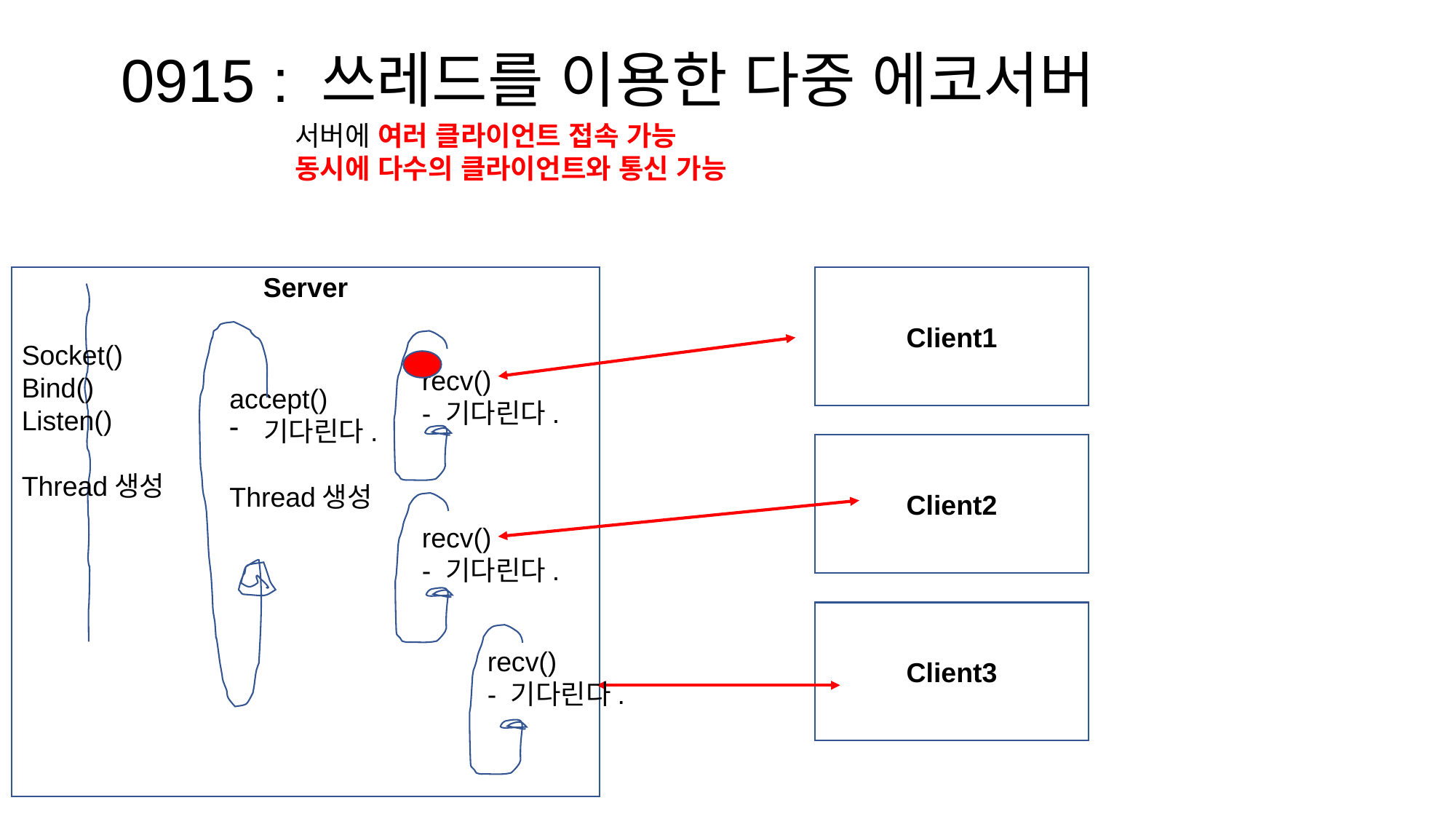

0915 : 쓰레드를 이용한 다중 에코서버
서버에 여러 클라이언트 접속 가능
동시에 다수의 클라이언트와 통신 가능
Server

Client1

Socket()
Bind()
Listen()

Thread생성

recv()
- 기다린다.
accept()
기다린다.

Thread생성
Client2

recv()
- 기다린다.
Client3

recv()
- 기다린다.